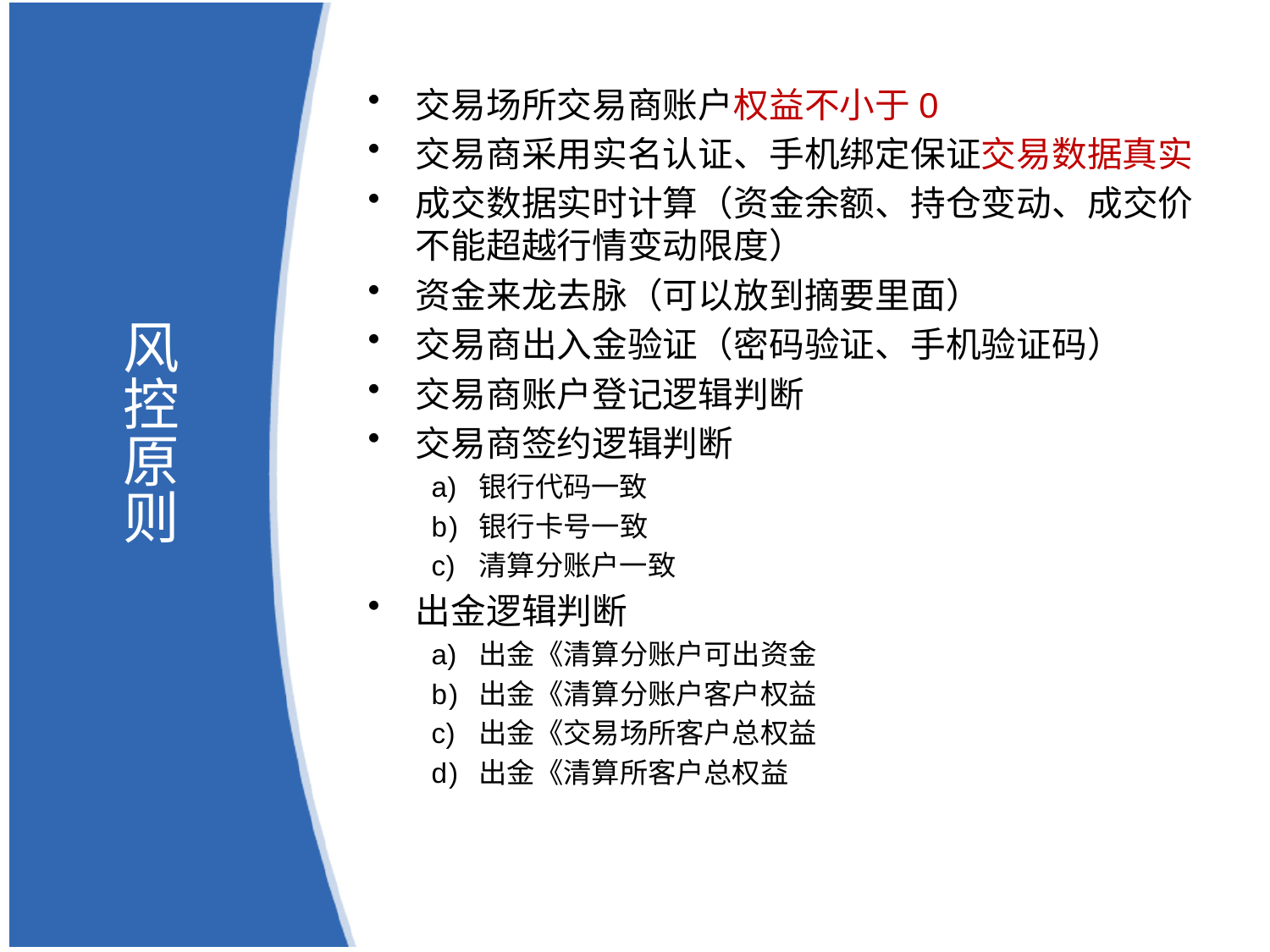

# 风控原则
交易场所交易商账户权益不小于0
交易商采用实名认证、手机绑定保证交易数据真实
成交数据实时计算（资金余额、持仓变动、成交价不能超越行情变动限度）
资金来龙去脉（可以放到摘要里面）
交易商出入金验证（密码验证、手机验证码）
交易商账户登记逻辑判断
交易商签约逻辑判断
银行代码一致
银行卡号一致
清算分账户一致
出金逻辑判断
出金《清算分账户可出资金
出金《清算分账户客户权益
出金《交易场所客户总权益
出金《清算所客户总权益